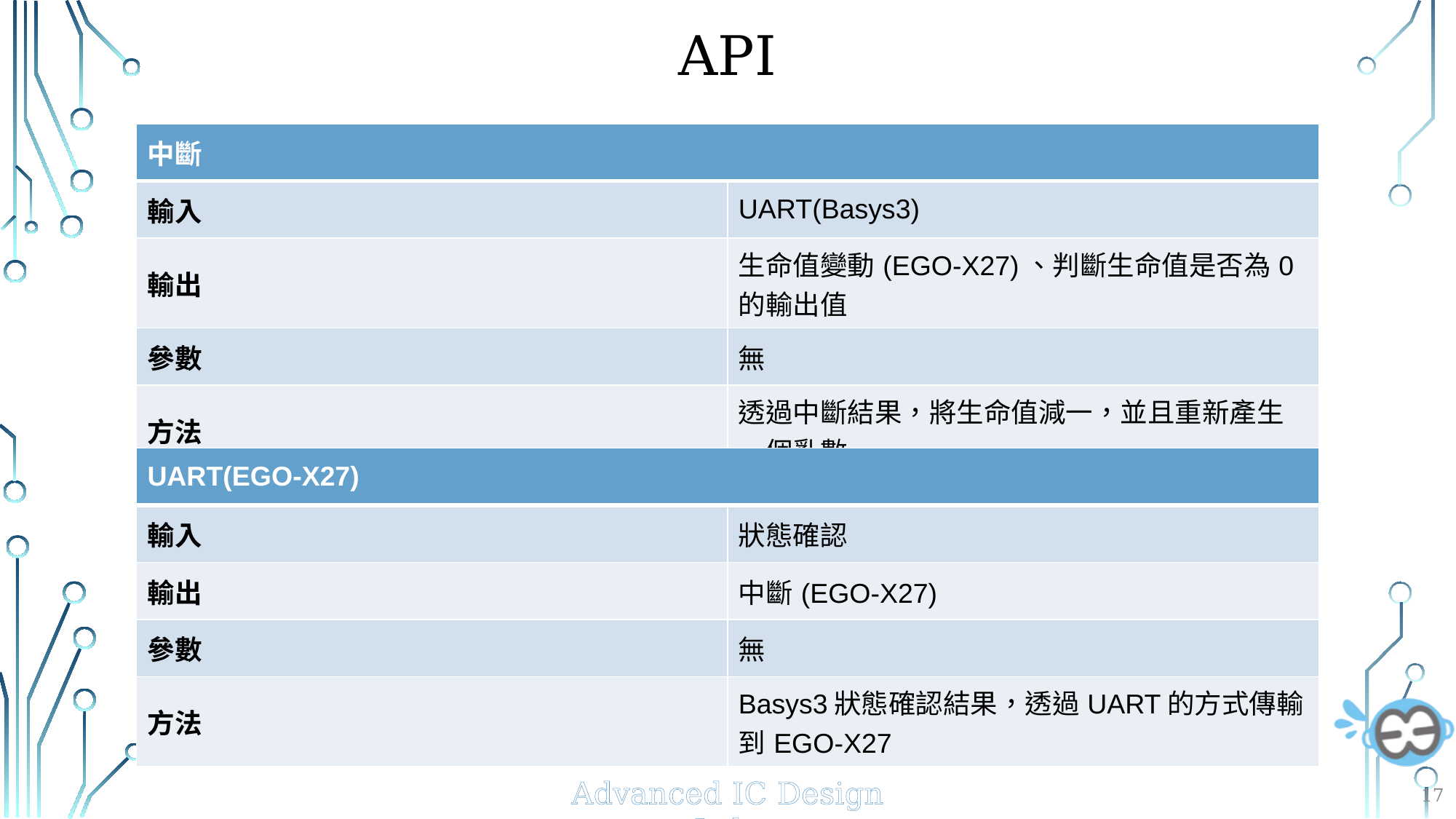

# api
| 中斷 |  |
| --- | --- |
| 輸入 | UART(Basys3) |
| 輸出 | 生命值變動(EGO-X27)、判斷生命值是否為0的輸出值 |
| 參數 | 無 |
| 方法 | 透過中斷結果，將生命值減一，並且重新產生一個亂數 |
| UART(EGO-X27) |  |
| --- | --- |
| 輸入 | 狀態確認 |
| 輸出 | 中斷(EGO-X27) |
| 參數 | 無 |
| 方法 | Basys3狀態確認結果，透過UART的方式傳輸到EGO-X27 |
17